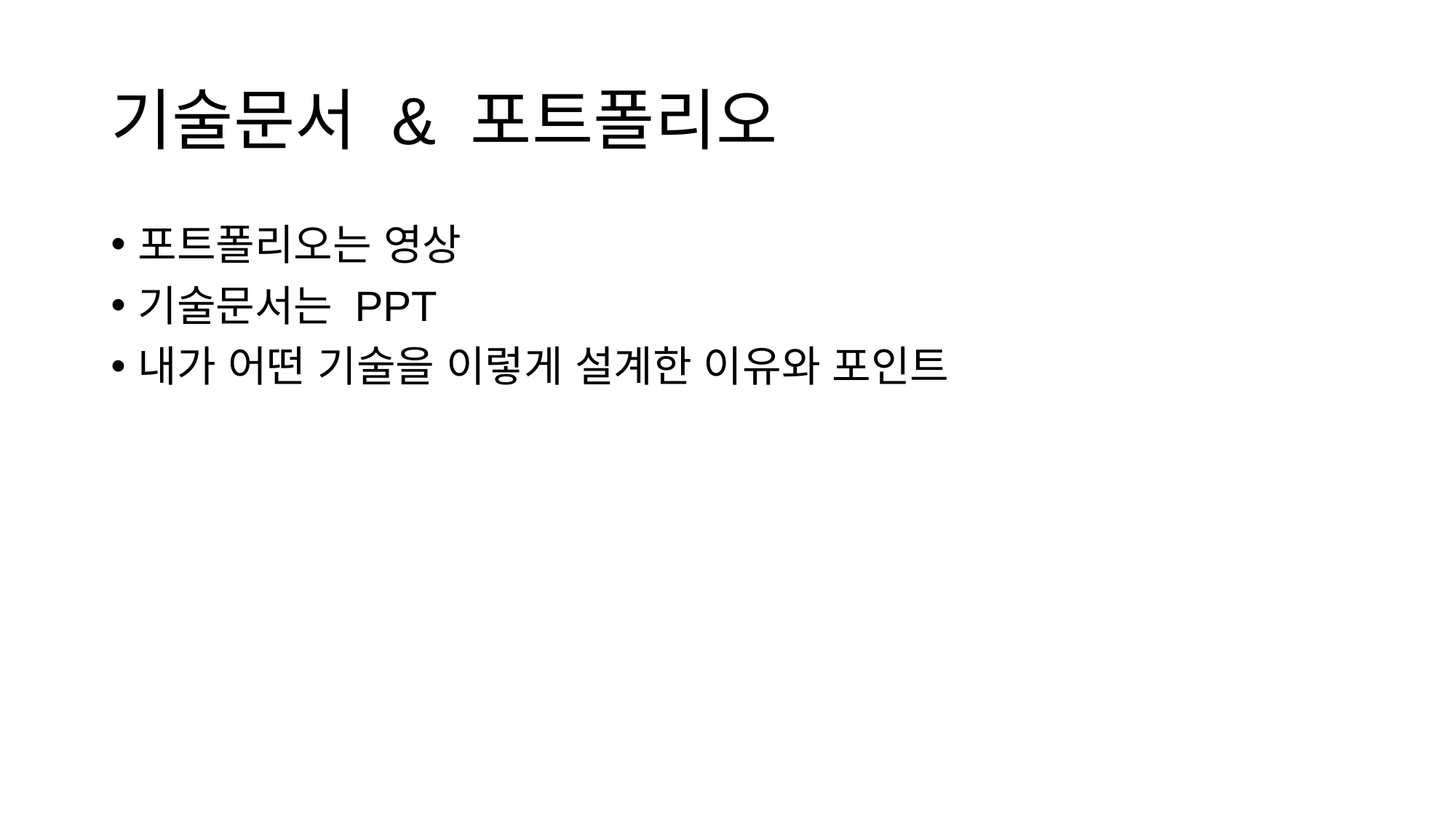

# 기술문서 & 포트폴리오
포트폴리오는 영상
기술문서는 PPT
내가 어떤 기술을 이렇게 설계한 이유와 포인트